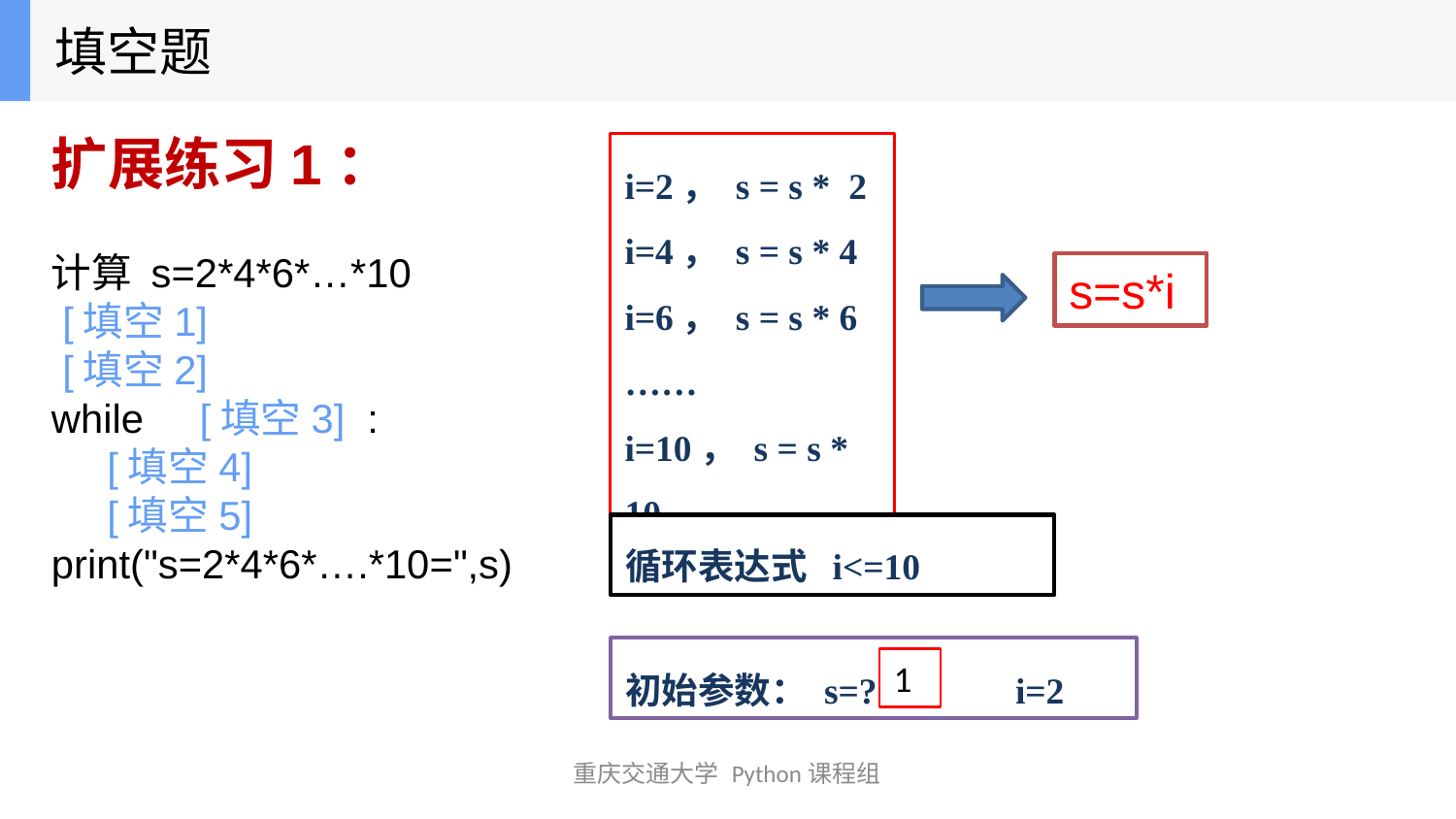

填空题
扩展练习1：
i=2， s = s *  2
i=4， s = s * 4
i=6， s = s * 6
……
i=10， s = s * 10
计算 s=2*4*6*…*10
 [填空1]
 [填空2]
while     [填空3]  :
     [填空4]
     [填空5]
print("s=2*4*6*….*10=",s)

s=s*i

循环表达式  i<=10
初始参数： s=?               i=2
1
重庆交通大学 Python课程组